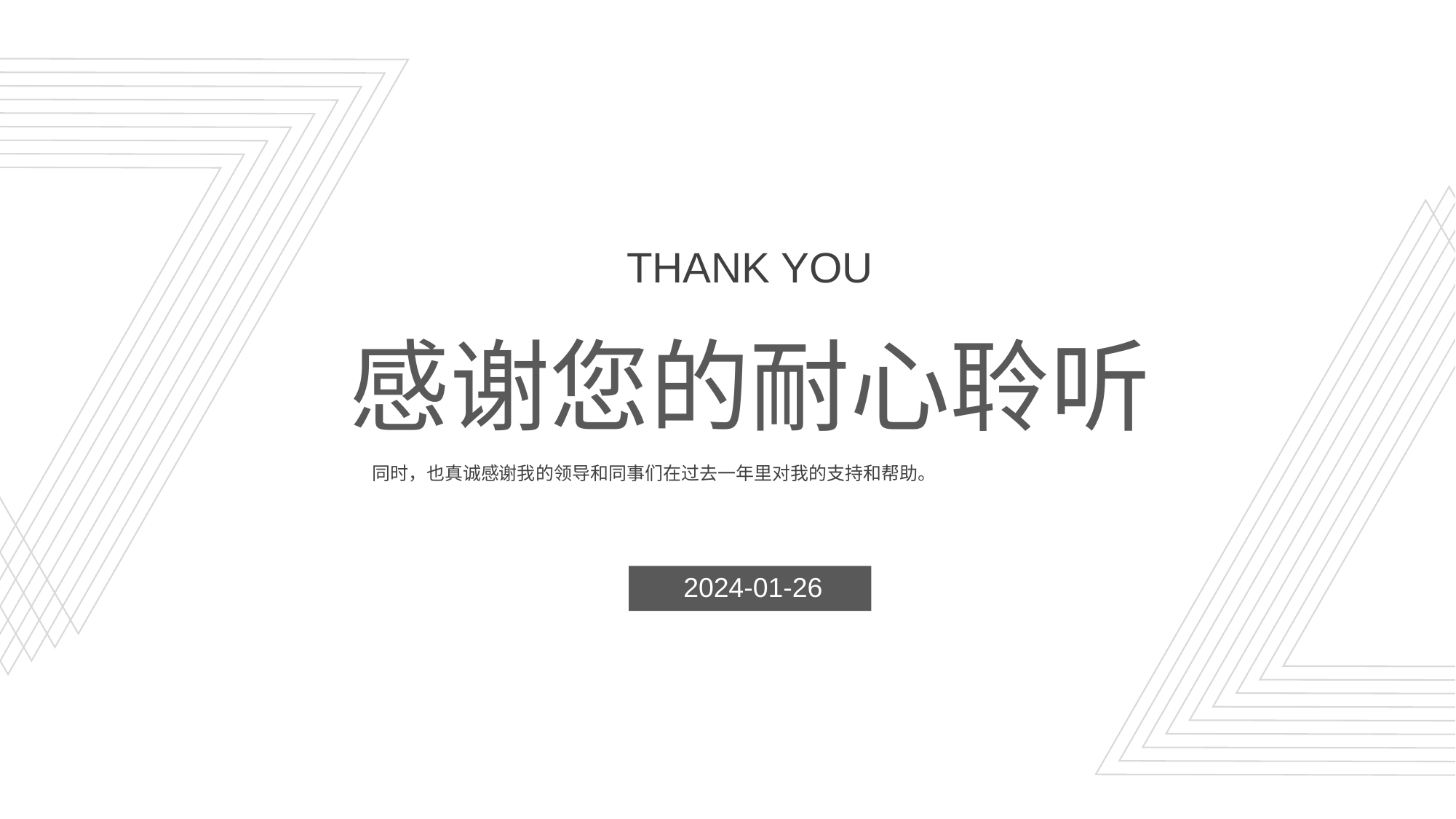

THANK YOU

感谢您的耐心聆听
同时，也真诚感谢我的领导和同事们在过去一年里对我的支持和帮助。
2024-01-26